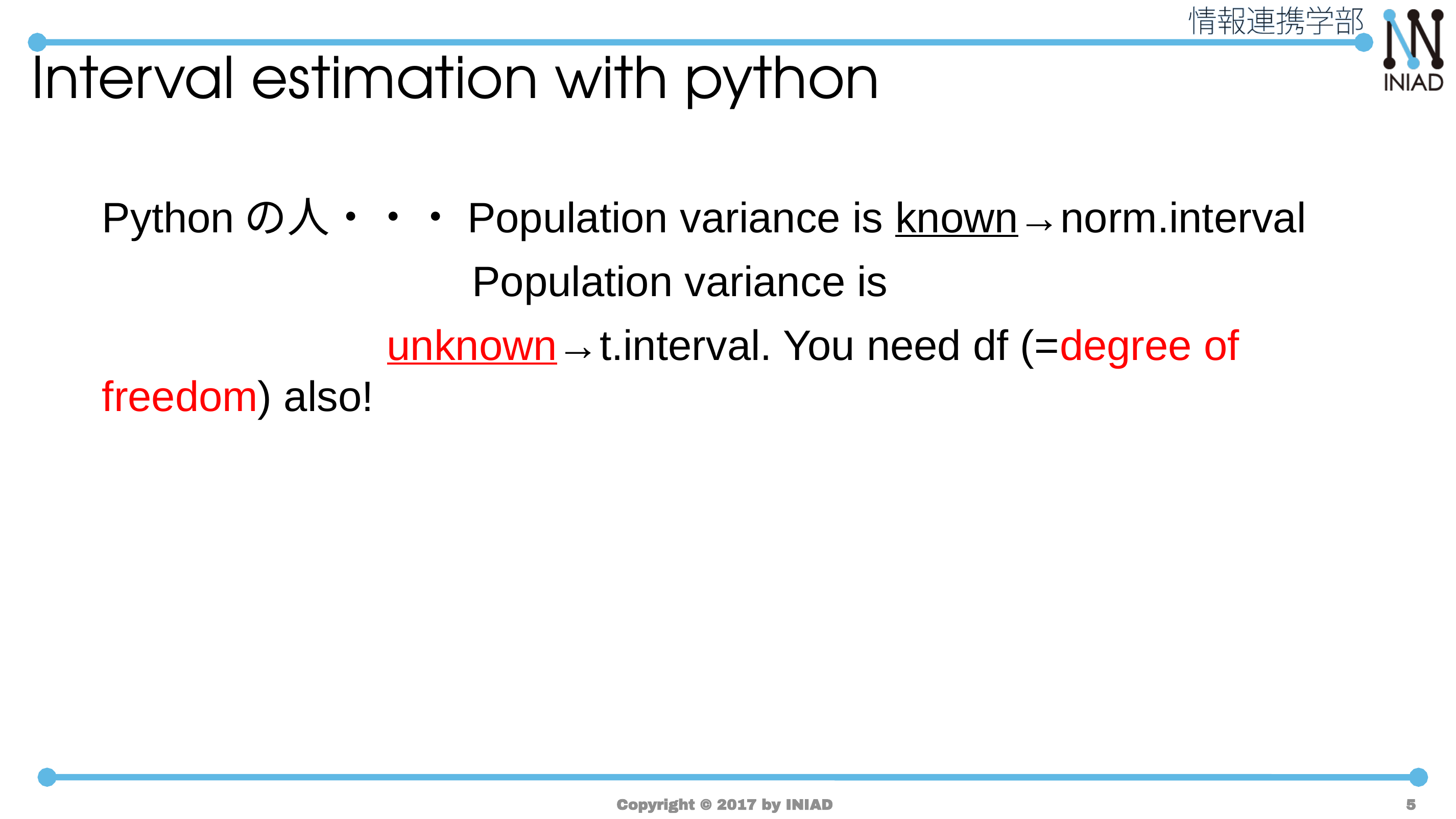

# Interval estimation with python
Pythonの人・・・Population variance is known→norm.interval
 　　　　　　　　Population variance is
                        unknown→t.interval. You need df (=degree of freedom) also!

Copyright © 2017 by INIAD
5